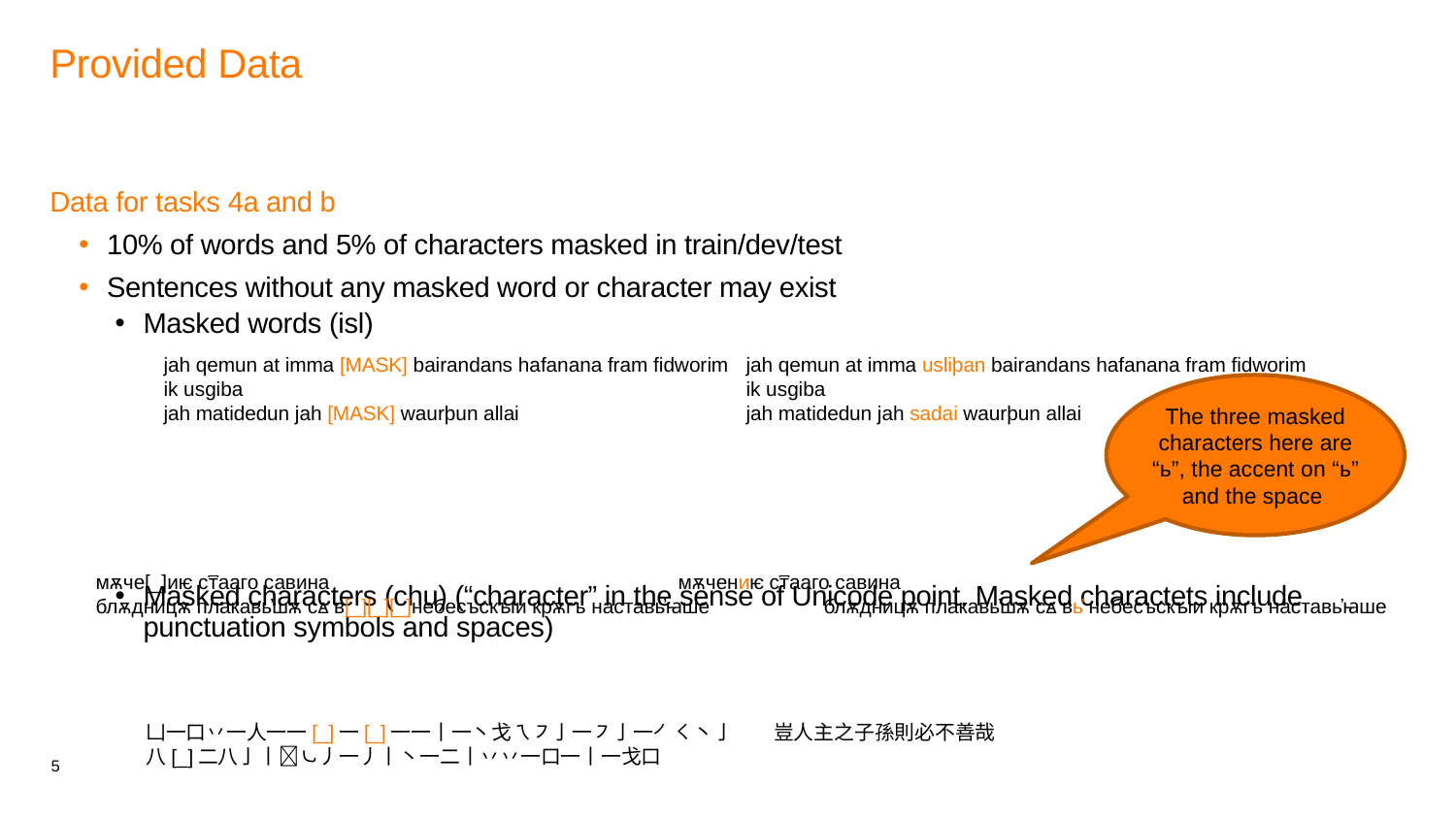

# Provided Data
Data for tasks 4a and b
10% of words and 5% of characters masked in train/dev/test
Sentences without any masked word or character may exist
Masked words (isl)

Masked characters (chu) (“character” in the sense of Unicode point. Masked charactets include punctuation symbols and spaces)

Classical Chinese is decomposed into strokes using the hanzipy python library

jah qemun at imma [MASK] bairandans hafanana fram fidworim 	jah qemun at imma usliþan bairandans hafanana fram fidworim
ik usgiba                                                                                          	ik usgiba
jah matidedun jah [MASK] waurþun allai                                       	jah matidedun jah sadai waurþun allai

The three masked characters here are “ь”, the accent on “ь” and the space

мѫче[_]иѥ ст꙯ааго савина                                                            	мѫчениѥ ст꙯ааго савина
блѫдницѫ плакавь҆шѫ сꙙ в[_][_][_]небесъскꙑи крѫгъ наставь҆ꙗше    	блѫдницѫ плакавь҆шѫ сꙙ вь҆ небесъскꙑи крѫгъ наставь҆ꙗше

凵一口丷一人一一[_]一[_]一一丨一丶戈㇝㇇亅一㇇亅一㇒㇛丶亅	豈人主之子孫則必不善哉
八[_]二八亅丨𠁼㇃丿一丿丨丶一二丨丷丷一口一丨一戈口